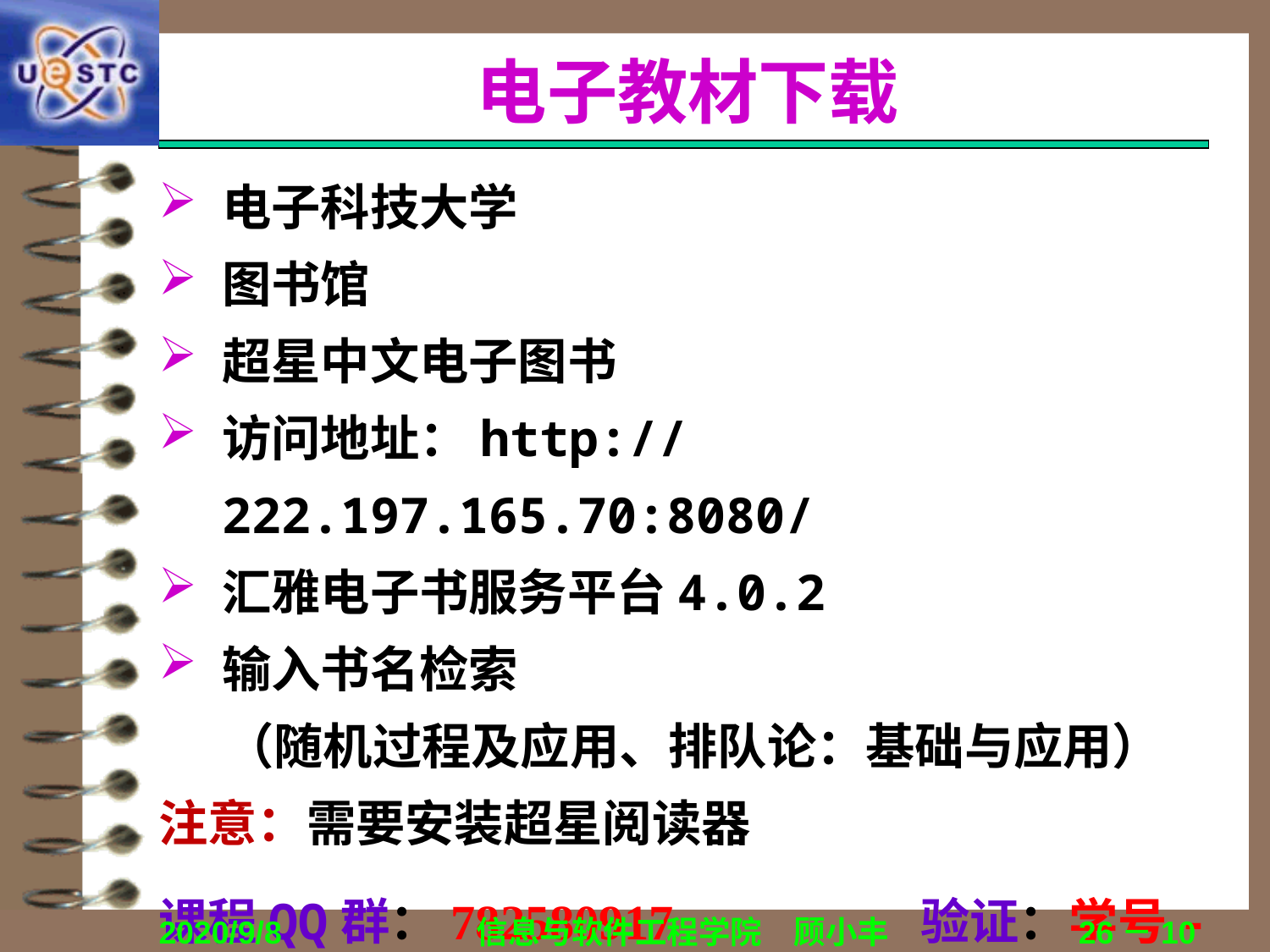

# 电子教材下载
电子科技大学
图书馆
超星中文电子图书
访问地址：http://222.197.165.70:8080/
汇雅电子书服务平台4.0.2
输入书名检索
（随机过程及应用、排队论：基础与应用）
注意：需要安装超星阅读器
课程QQ群：782580917		验证：学号-姓名
2020/9/8
信息与软件工程学院　顾小丰
26－10